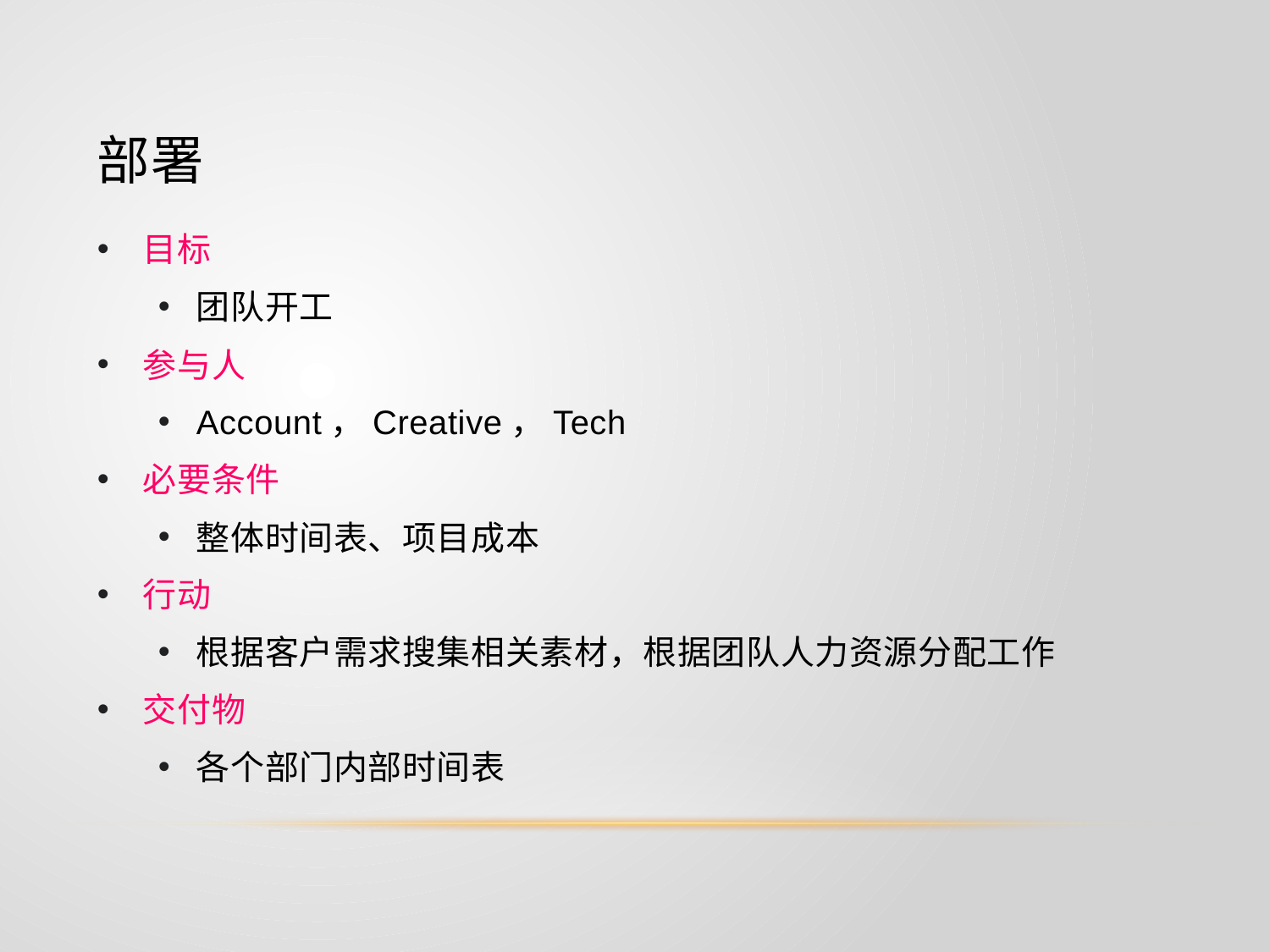

# 部署
目标
团队开工
参与人
Account，Creative，Tech
必要条件
整体时间表、项目成本
行动
根据客户需求搜集相关素材，根据团队人力资源分配工作
交付物
各个部门内部时间表